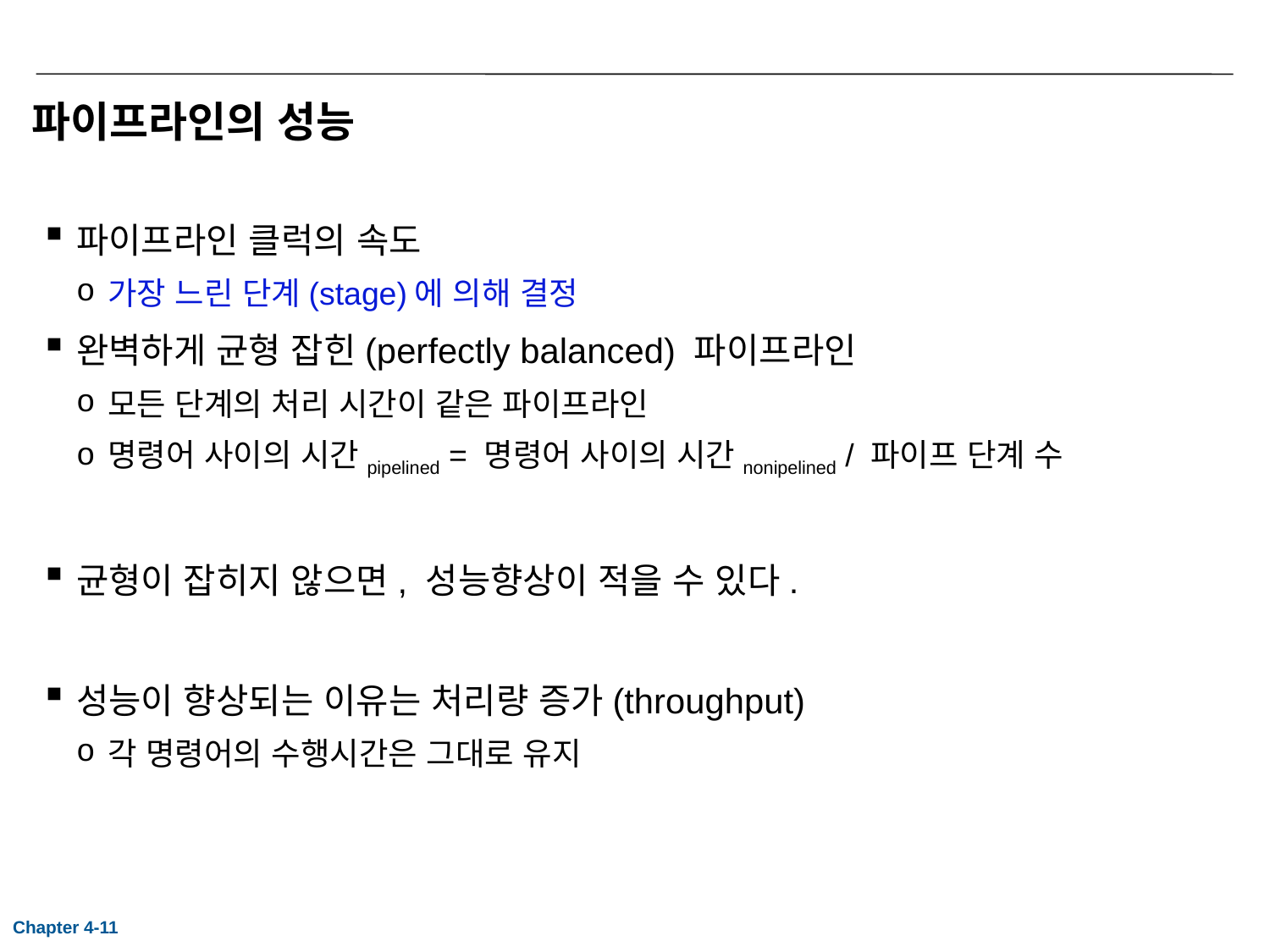

# 파이프라인의 성능
파이프라인 클럭의 속도
가장 느린 단계(stage)에 의해 결정
완벽하게 균형 잡힌(perfectly balanced) 파이프라인
모든 단계의 처리 시간이 같은 파이프라인
명령어 사이의 시간pipelined = 명령어 사이의 시간nonipelined / 파이프 단계 수

균형이 잡히지 않으면, 성능향상이 적을 수 있다.

성능이 향상되는 이유는 처리량 증가(throughput)
각 명령어의 수행시간은 그대로 유지

Chapter 4-11